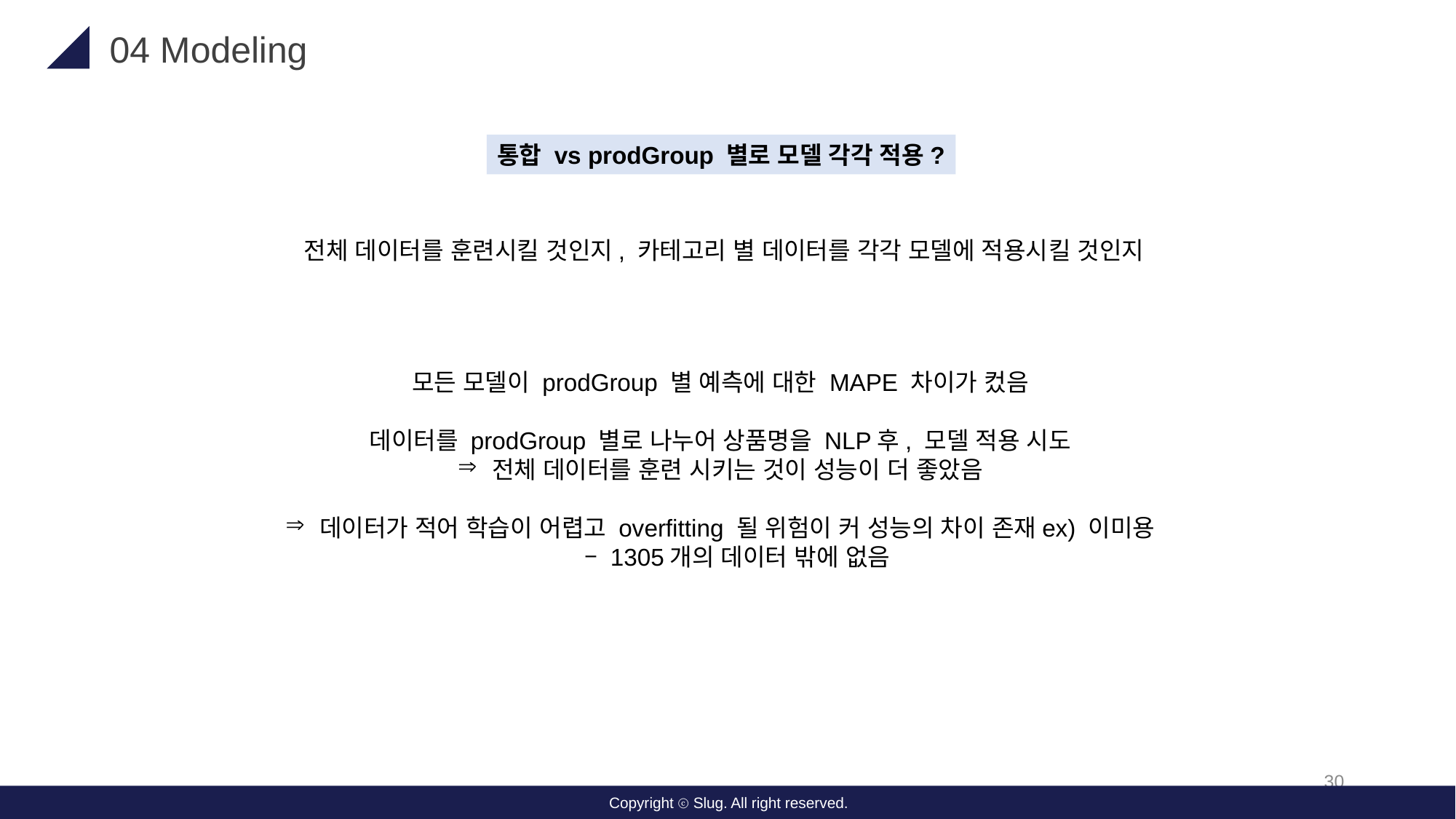

04 Modeling

통합 vs prodGroup 별로 모델 각각 적용?
 전체 데이터를 훈련시킬 것인지, 카테고리 별 데이터를 각각 모델에 적용시킬 것인지
모든 모델이 prodGroup 별 예측에 대한 MAPE 차이가 컸음

데이터를 prodGroup 별로 나누어 상품명을 NLP후, 모델 적용 시도
전체 데이터를 훈련 시키는 것이 성능이 더 좋았음

데이터가 적어 학습이 어렵고 overfitting 될 위험이 커 성능의 차이 존재ex) 이미용 – 1305개의 데이터 밖에 없음

30

Copyright ⓒ Slug. All right reserved.